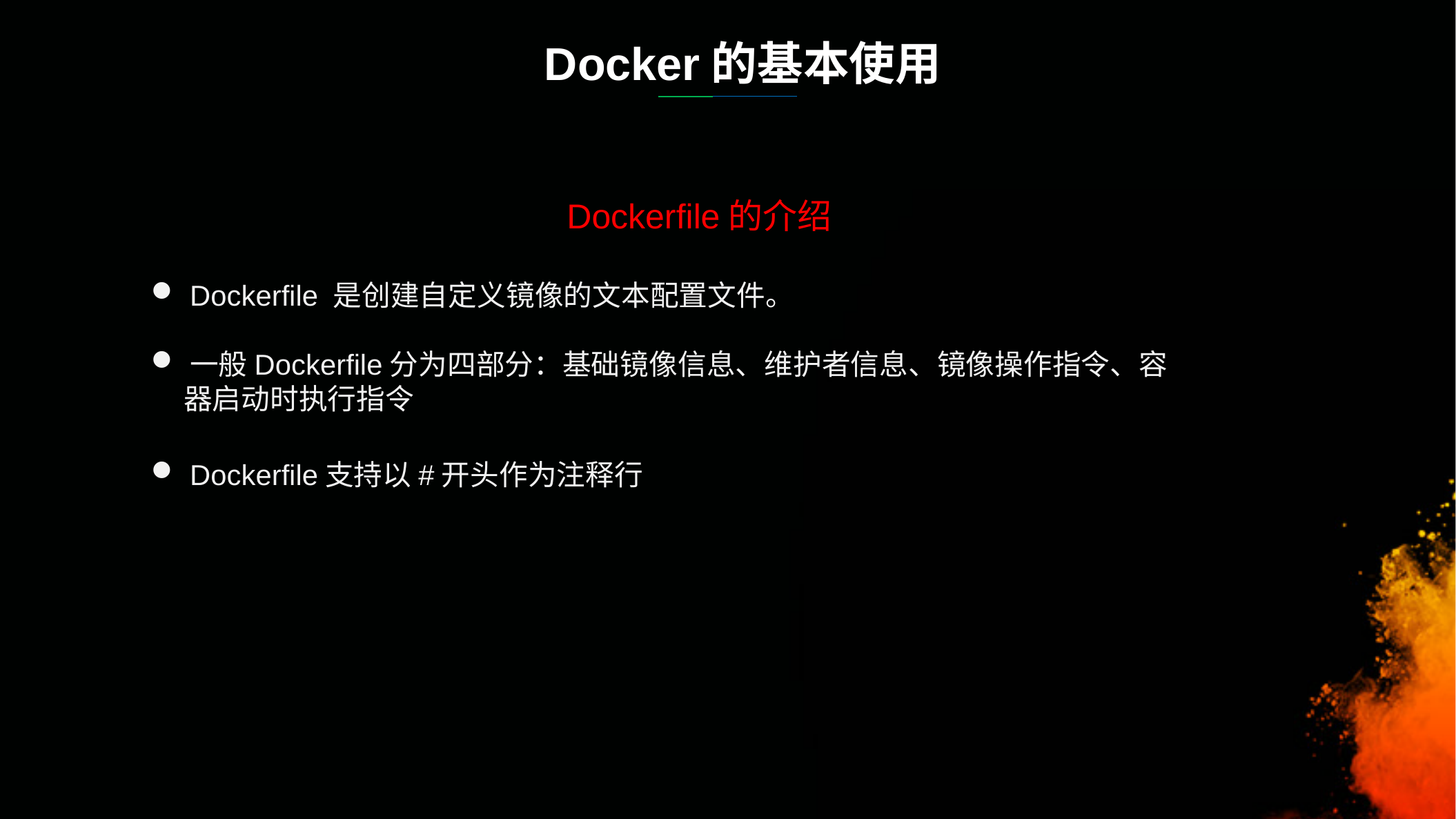

Docker的基本使用
Dockerfile的介绍

Dockerfile 是创建自定义镜像的文本配置文件。

一般Dockerfile分为四部分：基础镜像信息、维护者信息、镜像操作指令、容
    器启动时执行指令

Dockerfile支持以#开头作为注释行